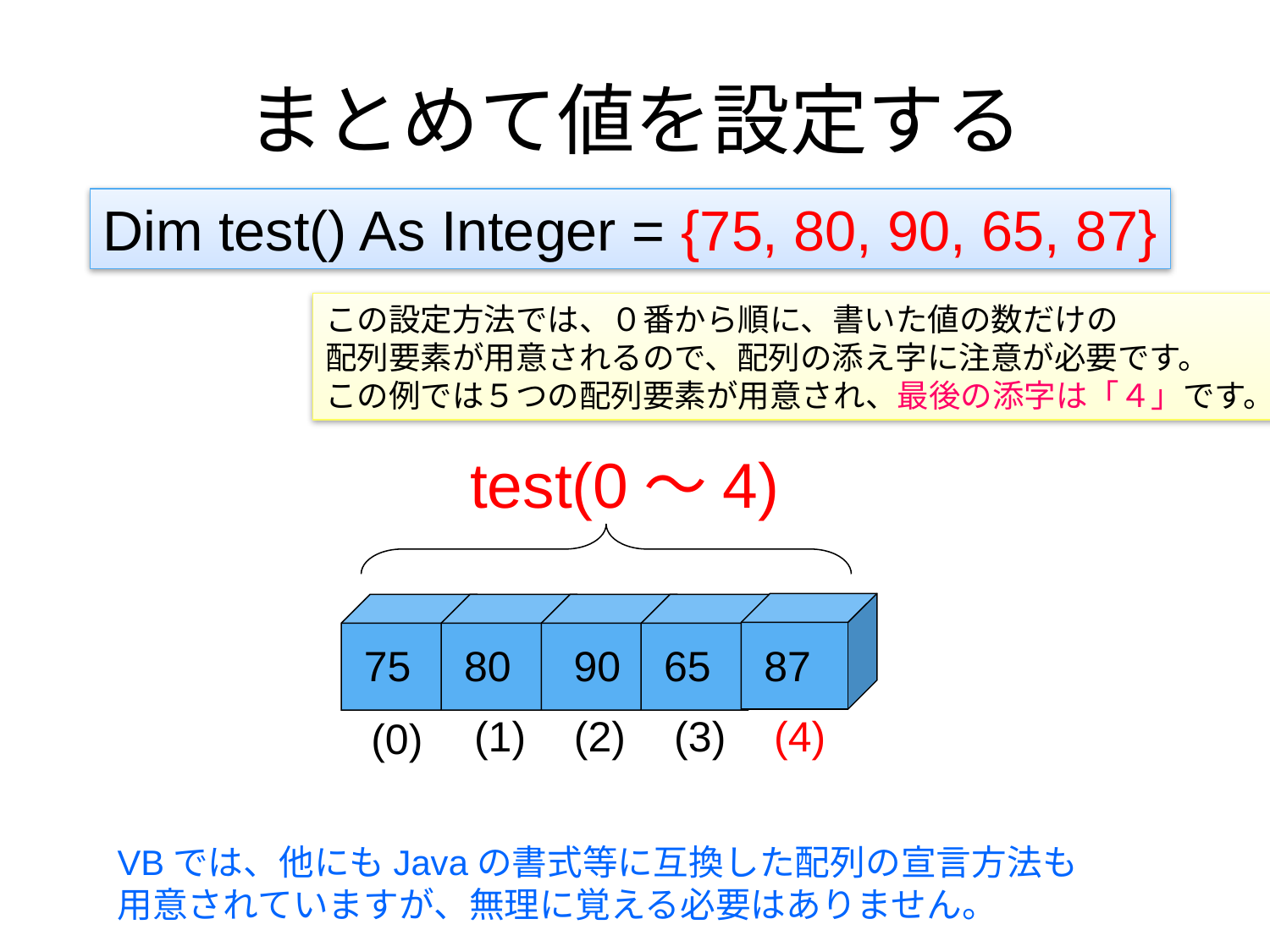

# まとめて値を設定する

Dim test() As Integer = {75, 80, 90, 65, 87}
この設定方法では、０番から順に、書いた値の数だけの
配列要素が用意されるので、配列の添え字に注意が必要です。
この例では５つの配列要素が用意され、最後の添字は「４」です。

test(0～4)

75
80
90
65
87
(1)
(2)
(3)
(4)
(0)
VBでは、他にもJavaの書式等に互換した配列の宣言方法も
用意されていますが、無理に覚える必要はありません。